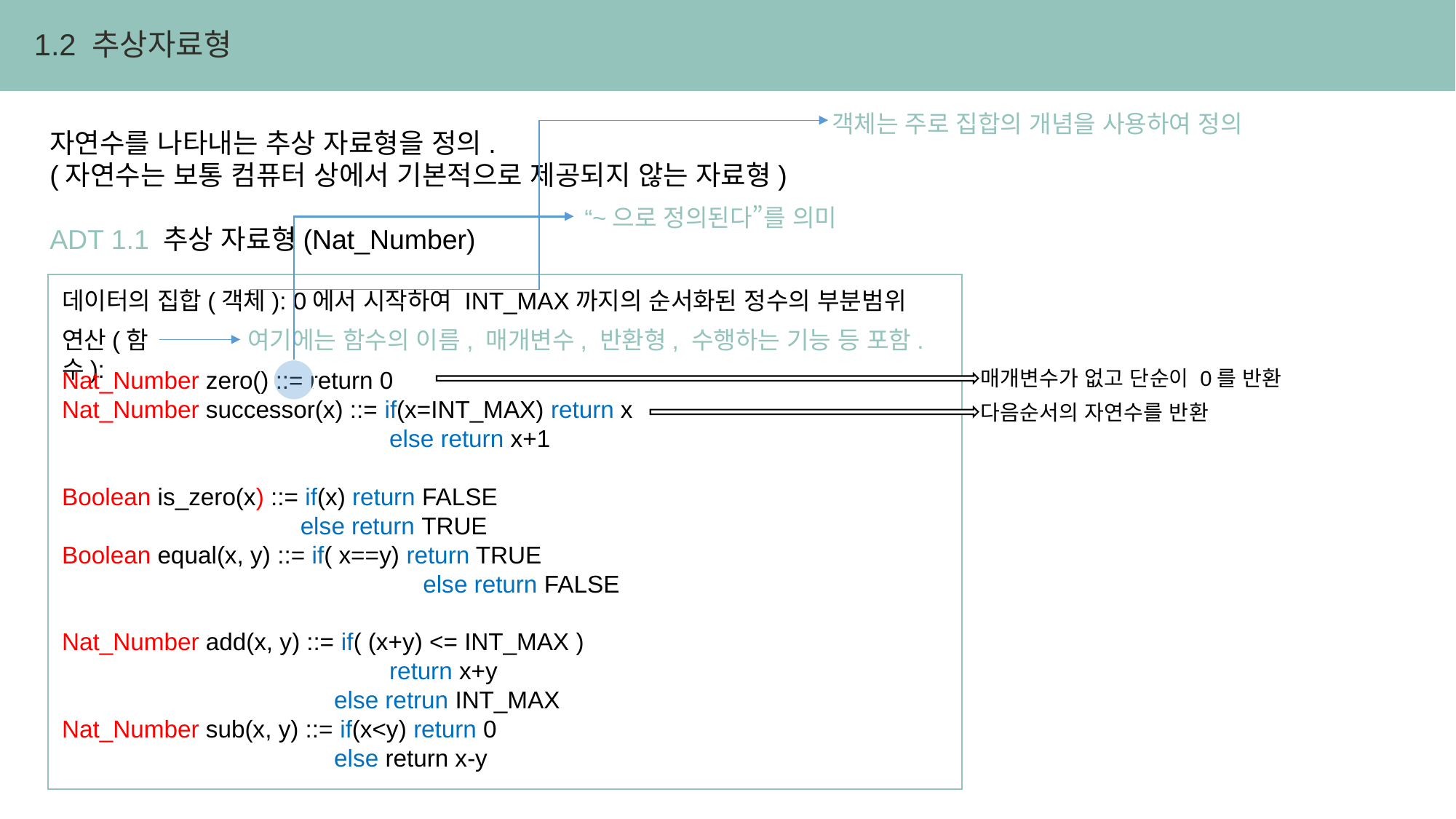

1.2 추상자료형
객체는 주로 집합의 개념을 사용하여 정의
자연수를 나타내는 추상 자료형을 정의.
(자연수는 보통 컴퓨터 상에서 기본적으로 제공되지 않는 자료형)
“~으로 정의된다”를 의미
ADT 1.1 추상 자료형(Nat_Number)

데이터의 집합(객체): 0에서 시작하여 INT_MAX까지의 순서화된 정수의 부분범위
연산(함수):
여기에는 함수의 이름, 매개변수, 반환형, 수행하는 기능 등 포함.
Nat_Number zero() ::= return 0
Nat_Number successor(x) ::= if(x=INT_MAX) return x
			else return x+1

Boolean is_zero(x) ::= if(x) return FALSE
		   else return TRUE
Boolean equal(x, y) ::= if( x==y) return TRUE
			     else return FALSE

Nat_Number add(x, y) ::= if( (x+y) <= INT_MAX )
			return x+y
		        else retrun INT_MAX
Nat_Number sub(x, y) ::= if(x<y) return 0
		        else return x-y

매개변수가 없고 단순이 0를 반환

다음순서의 자연수를 반환